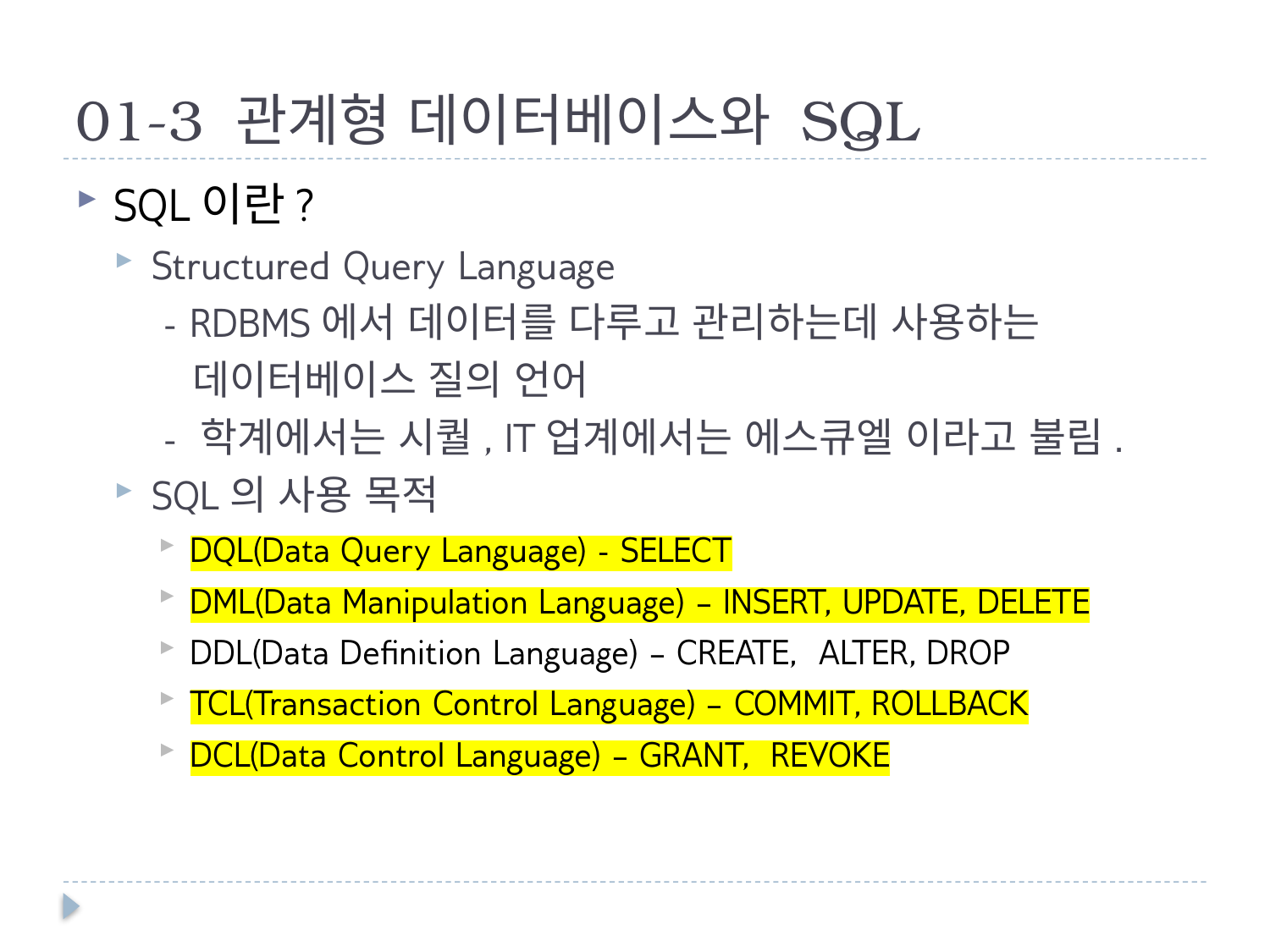

# 01-3 관계형 데이터베이스와 SQL
SQL이란?
Structured Query Language
    - RDBMS에서 데이터를 다루고 관리하는데 사용하는
      데이터베이스 질의 언어
    - 학계에서는 시퀄, IT업계에서는 에스큐엘 이라고 불림.
SQL의 사용 목적
DQL(Data Query Language) - SELECT
DML(Data Manipulation Language) – INSERT, UPDATE, DELETE
DDL(Data Definition Language) – CREATE,  ALTER, DROP
TCL(Transaction Control Language) – COMMIT, ROLLBACK
DCL(Data Control Language) – GRANT,  REVOKE